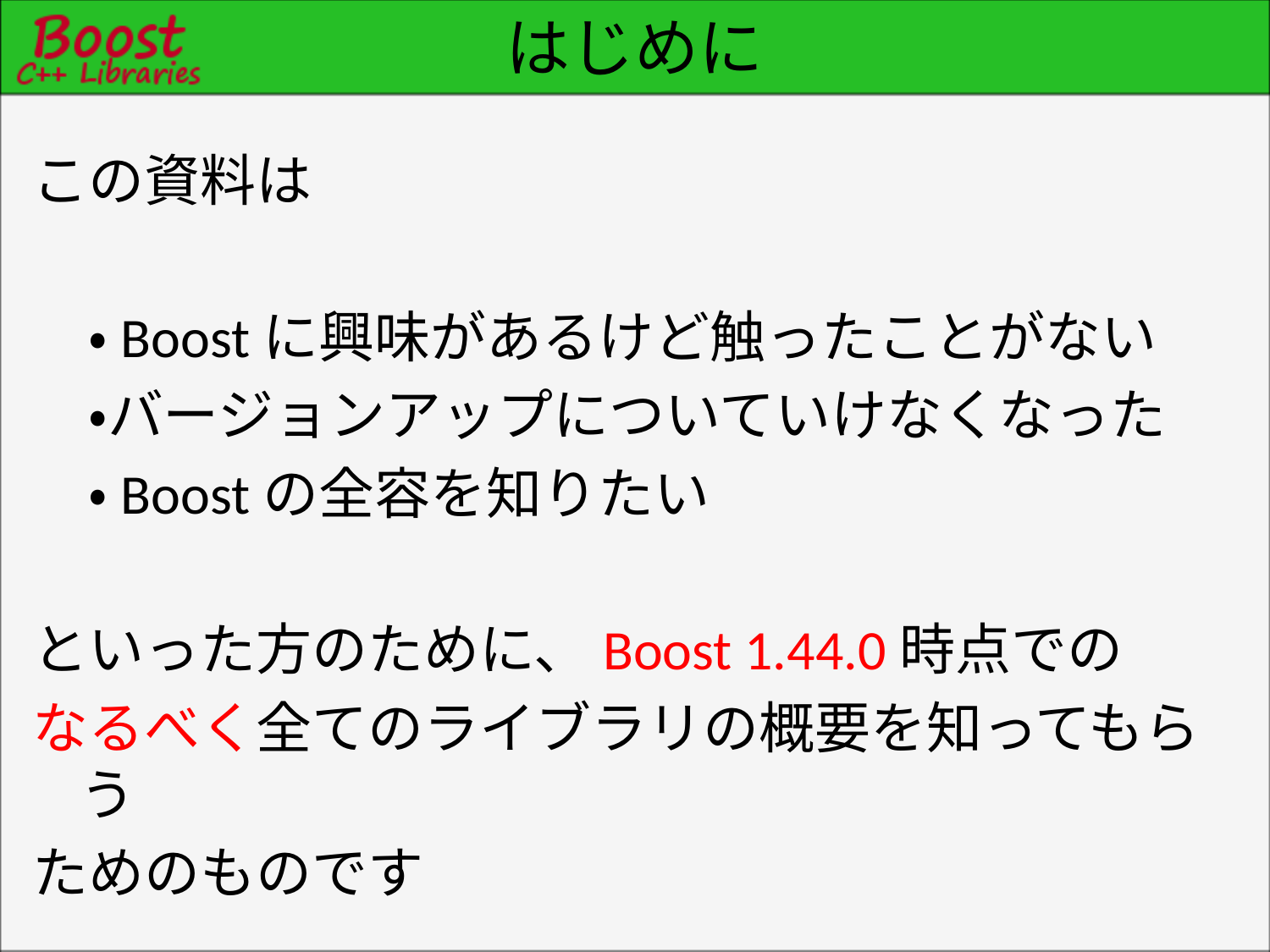

# はじめに
この資料は

　・Boostに興味があるけど触ったことがない
　・バージョンアップについていけなくなった
　・Boostの全容を知りたい

といった方のために、Boost 1.44.0時点での
なるべく全てのライブラリの概要を知ってもらう
ためのものです